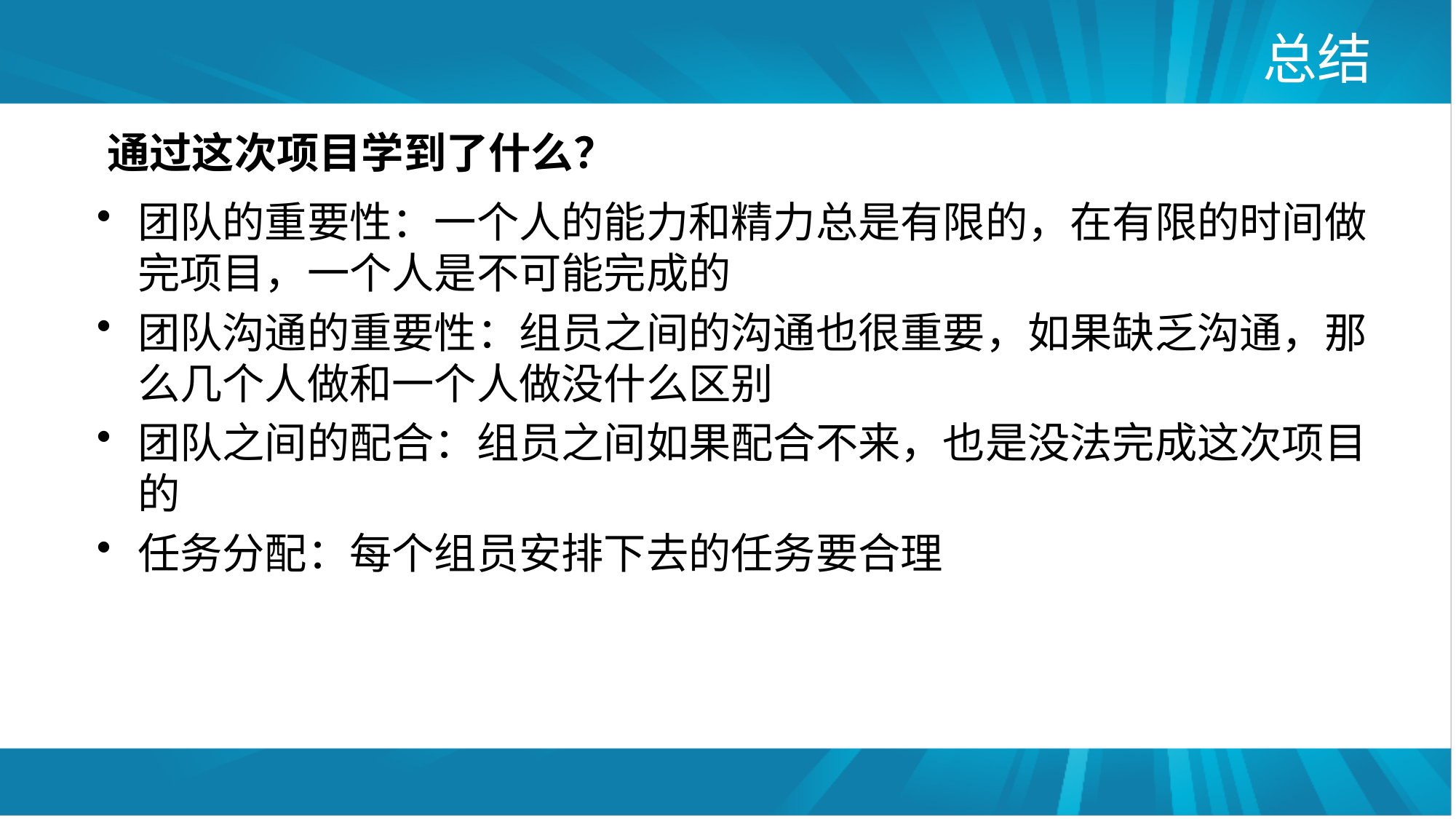

# 总结
通过这次项目学到了什么？
团队的重要性：一个人的能力和精力总是有限的，在有限的时间做完项目，一个人是不可能完成的
团队沟通的重要性：组员之间的沟通也很重要，如果缺乏沟通，那么几个人做和一个人做没什么区别
团队之间的配合：组员之间如果配合不来，也是没法完成这次项目的
任务分配：每个组员安排下去的任务要合理